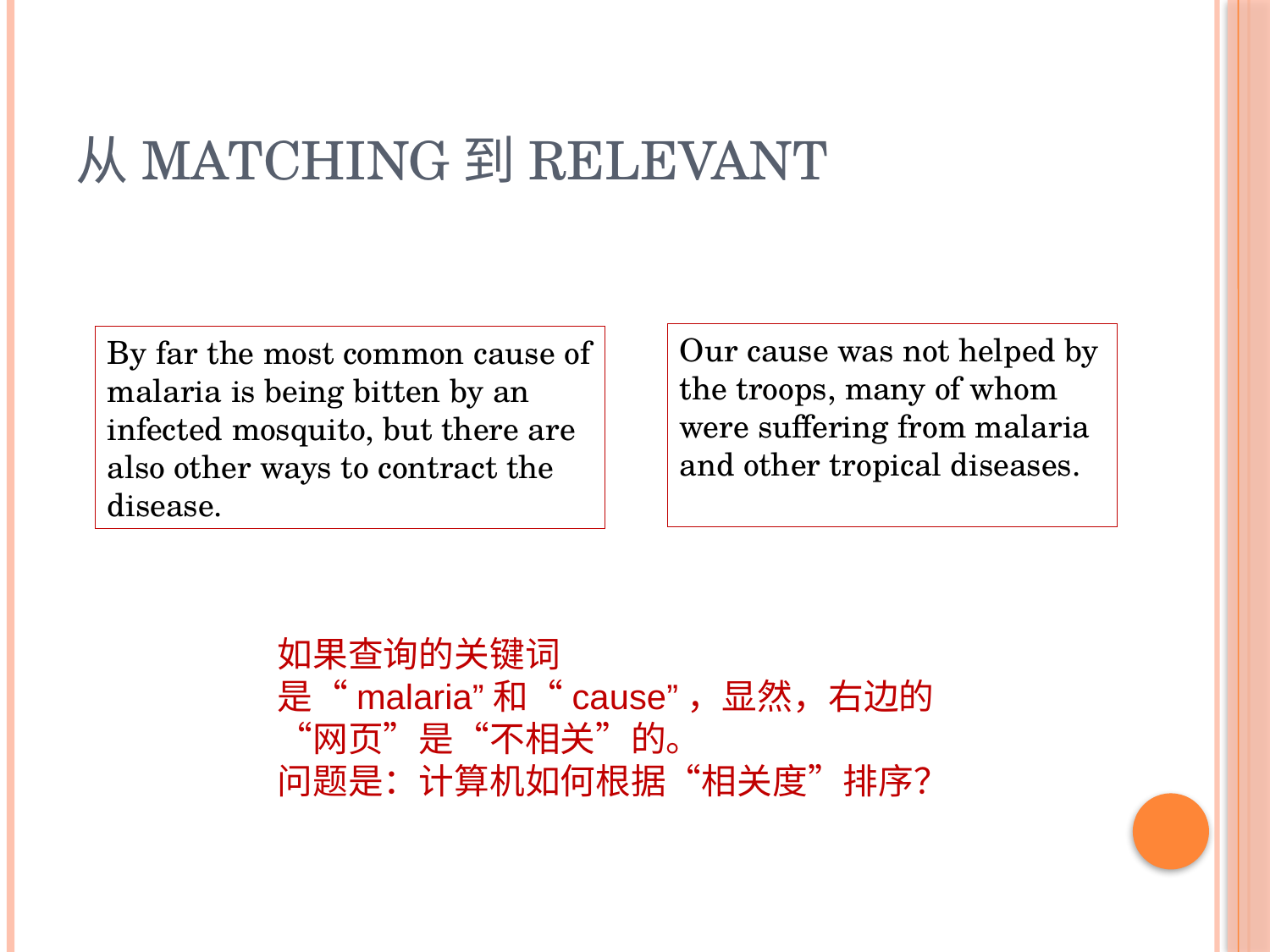

# 从Matching到Relevant
Our cause was not helped by the troops, many of whom were suffering from malaria and other tropical diseases.

By far the most common cause of malaria is being bitten by an infected mosquito, but there are also other ways to contract the disease.
如果查询的关键词是“malaria”和“cause”，显然，右边的“网页”是“不相关”的。
问题是：计算机如何根据“相关度”排序？